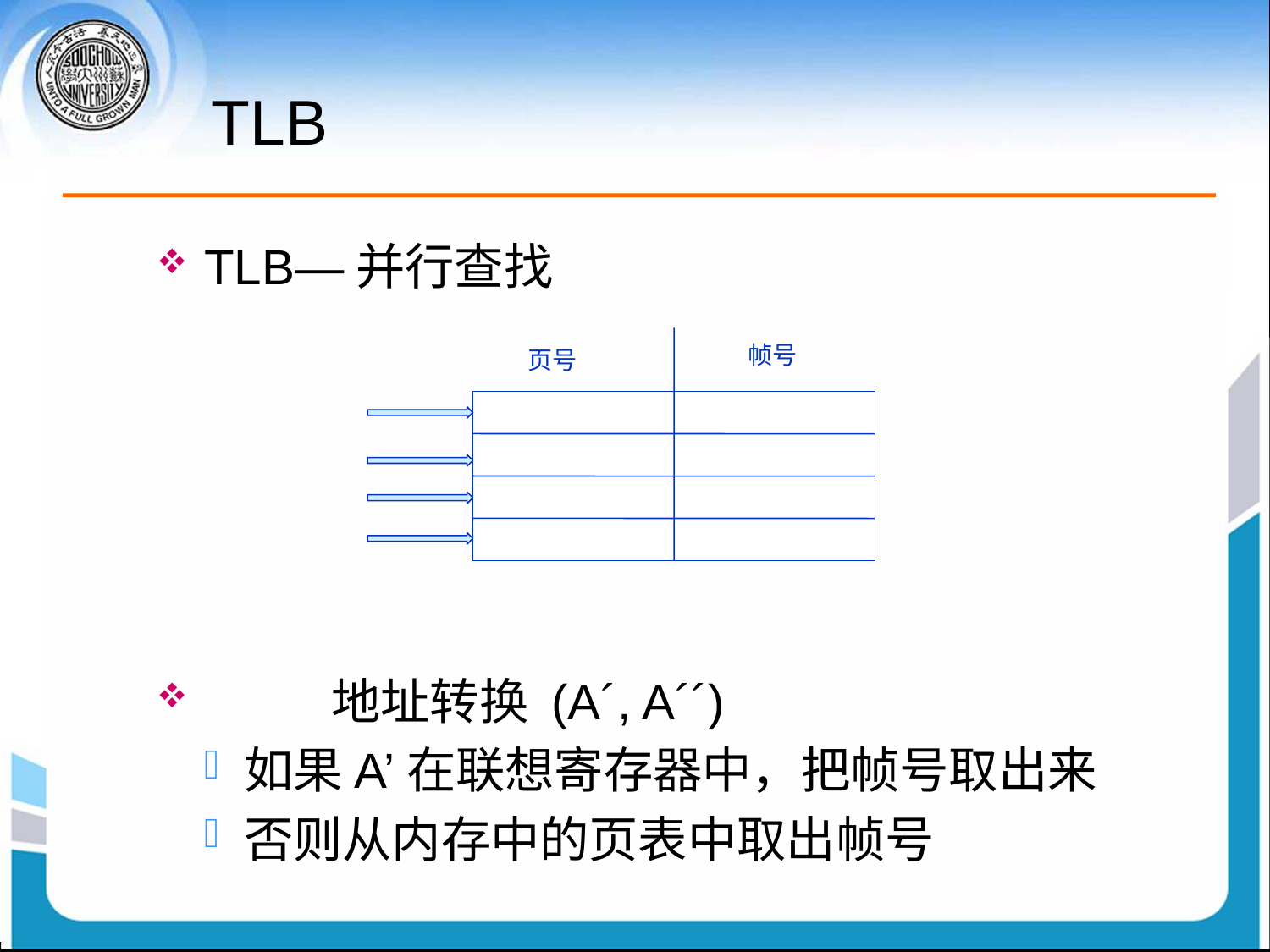

# TLB
TLB—并行查找

	地址转换 (A´, A´´)
如果A’在联想寄存器中，把帧号取出来
否则从内存中的页表中取出帧号

帧号
页号